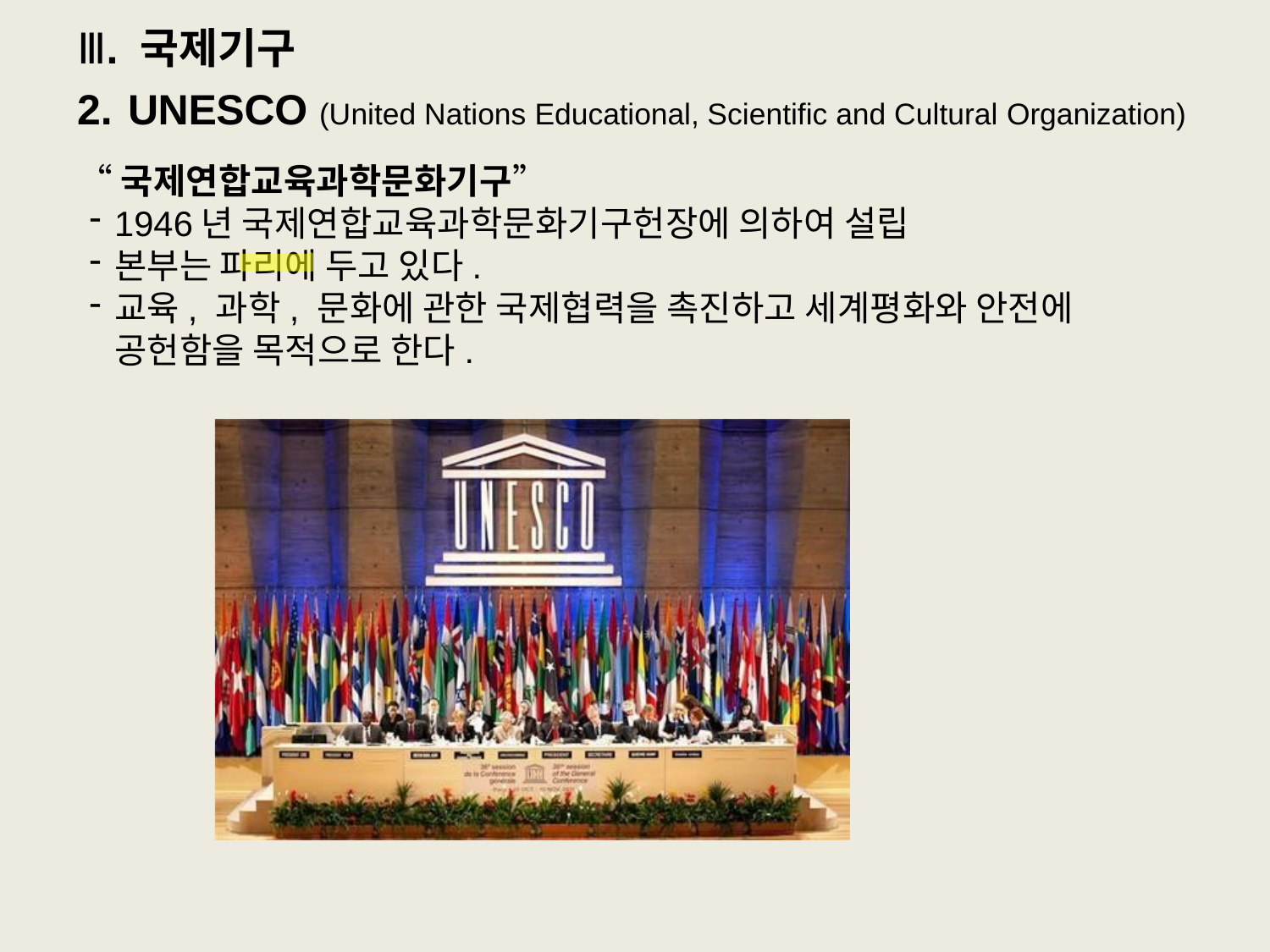

# Ⅲ. 국제기구
UNESCO (United Nations Educational, Scientific and Cultural Organization)
“국제연합교육과학문화기구”
1946년 국제연합교육과학문화기구헌장에 의하여 설립
본부는 파리에 두고 있다.
교육, 과학, 문화에 관한 국제협력을 촉진하고 세계평화와 안전에  공헌함을 목적으로 한다.